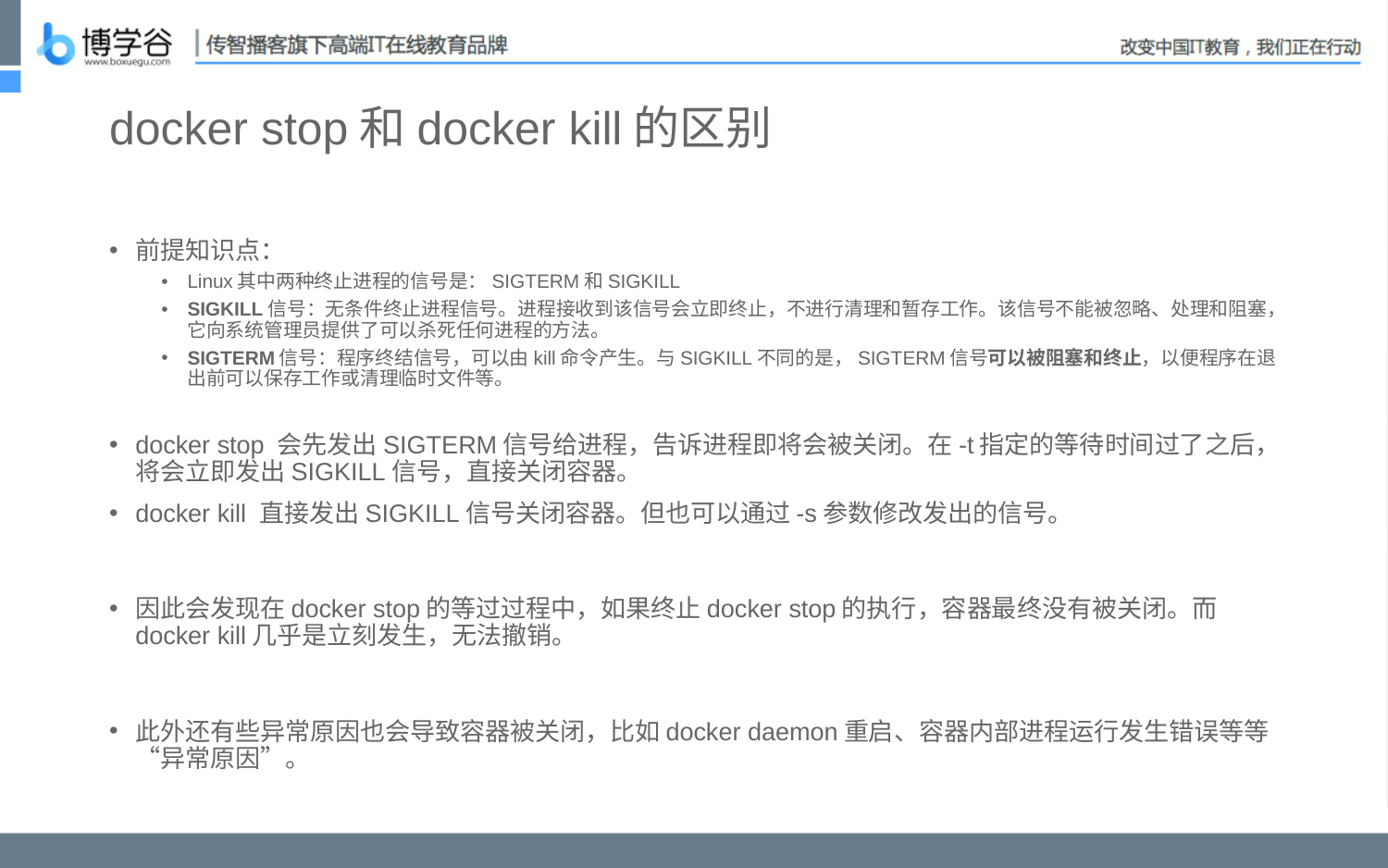

# docker stop和docker kill的区别
前提知识点：
Linux其中两种终止进程的信号是：SIGTERM和SIGKILL
SIGKILL信号：无条件终止进程信号。进程接收到该信号会立即终止，不进行清理和暂存工作。该信号不能被忽略、处理和阻塞，它向系统管理员提供了可以杀死任何进程的方法。
SIGTERM信号：程序终结信号，可以由kill命令产生。与SIGKILL不同的是，SIGTERM信号可以被阻塞和终止，以便程序在退出前可以保存工作或清理临时文件等。

docker stop 会先发出SIGTERM信号给进程，告诉进程即将会被关闭。在-t指定的等待时间过了之后，将会立即发出SIGKILL信号，直接关闭容器。
docker kill 直接发出SIGKILL信号关闭容器。但也可以通过-s参数修改发出的信号。

因此会发现在docker stop的等过过程中，如果终止docker stop的执行，容器最终没有被关闭。而docker kill几乎是立刻发生，无法撤销。

此外还有些异常原因也会导致容器被关闭，比如docker daemon重启、容器内部进程运行发生错误等等“异常原因”。